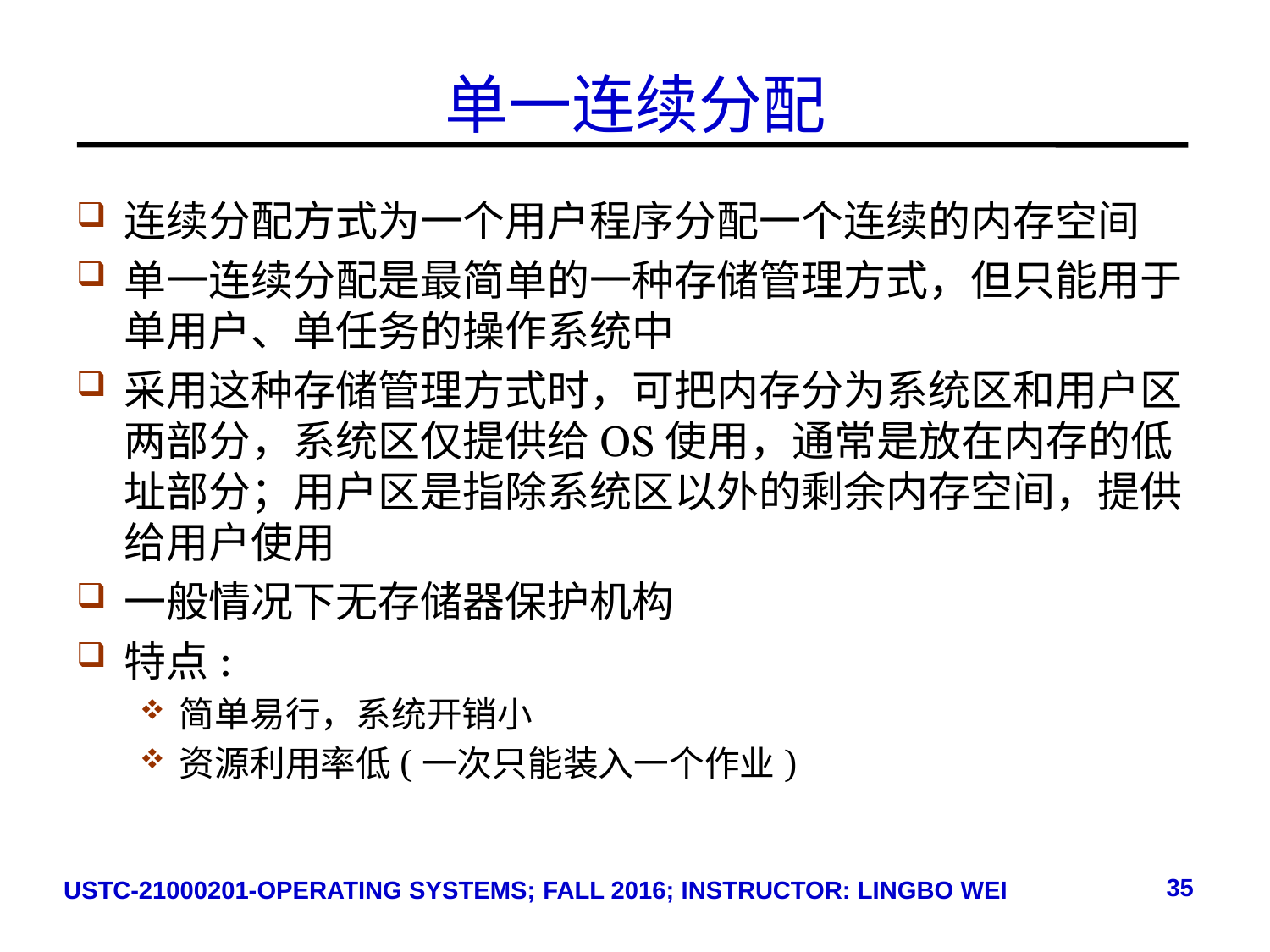

# 单一连续分配
连续分配方式为一个用户程序分配一个连续的内存空间
单一连续分配是最简单的一种存储管理方式，但只能用于单用户、单任务的操作系统中
采用这种存储管理方式时，可把内存分为系统区和用户区两部分，系统区仅提供给OS使用，通常是放在内存的低址部分；用户区是指除系统区以外的剩余内存空间，提供给用户使用
一般情况下无存储器保护机构
特点:
简单易行，系统开销小
资源利用率低(一次只能装入一个作业)

35
USTC-21000201-OPERATING SYSTEMS; FALL 2016; INSTRUCTOR: LINGBO WEI